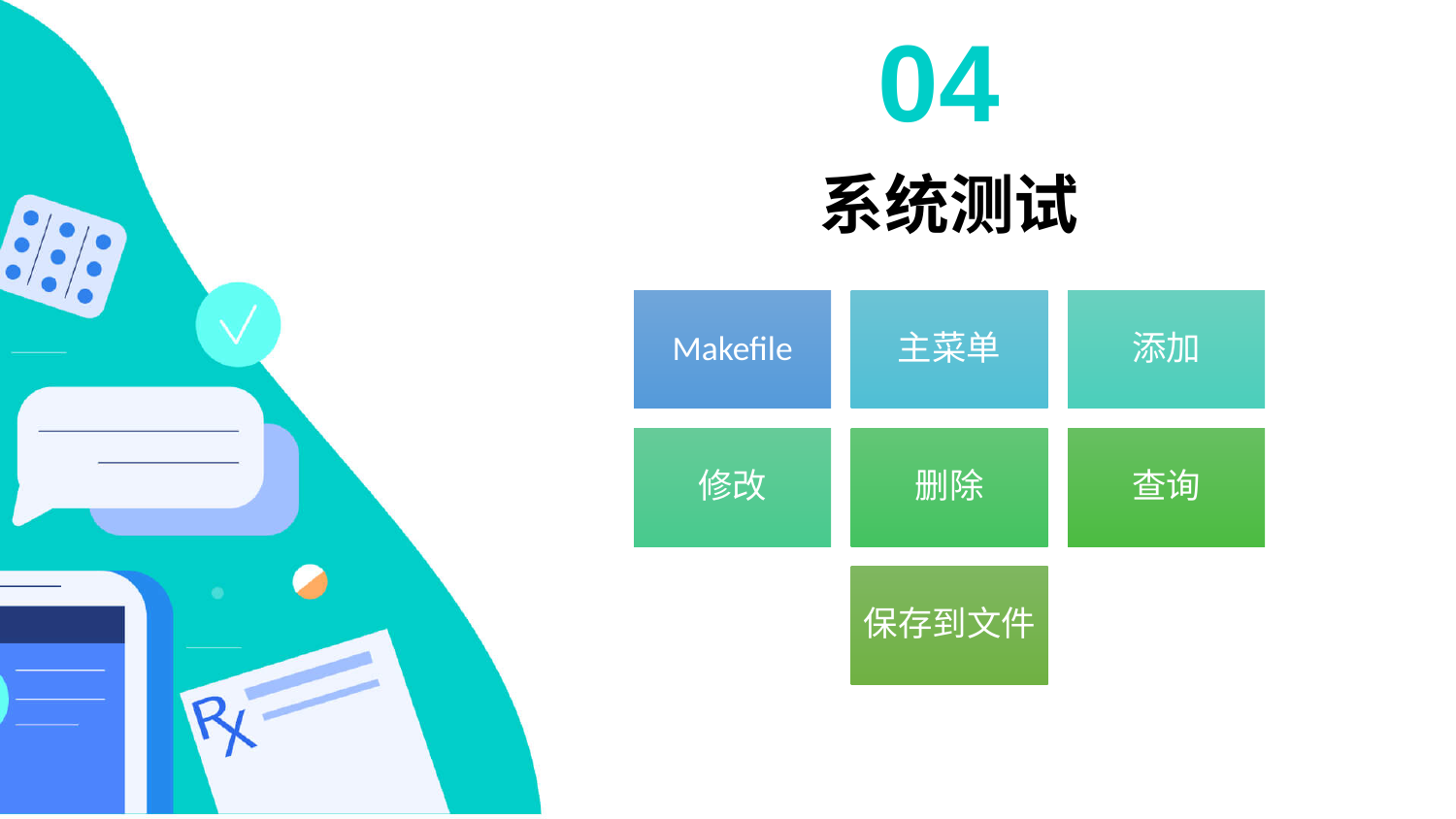

04
系统测试
Makefile
主菜单
添加
修改
删除
查询
保存到文件